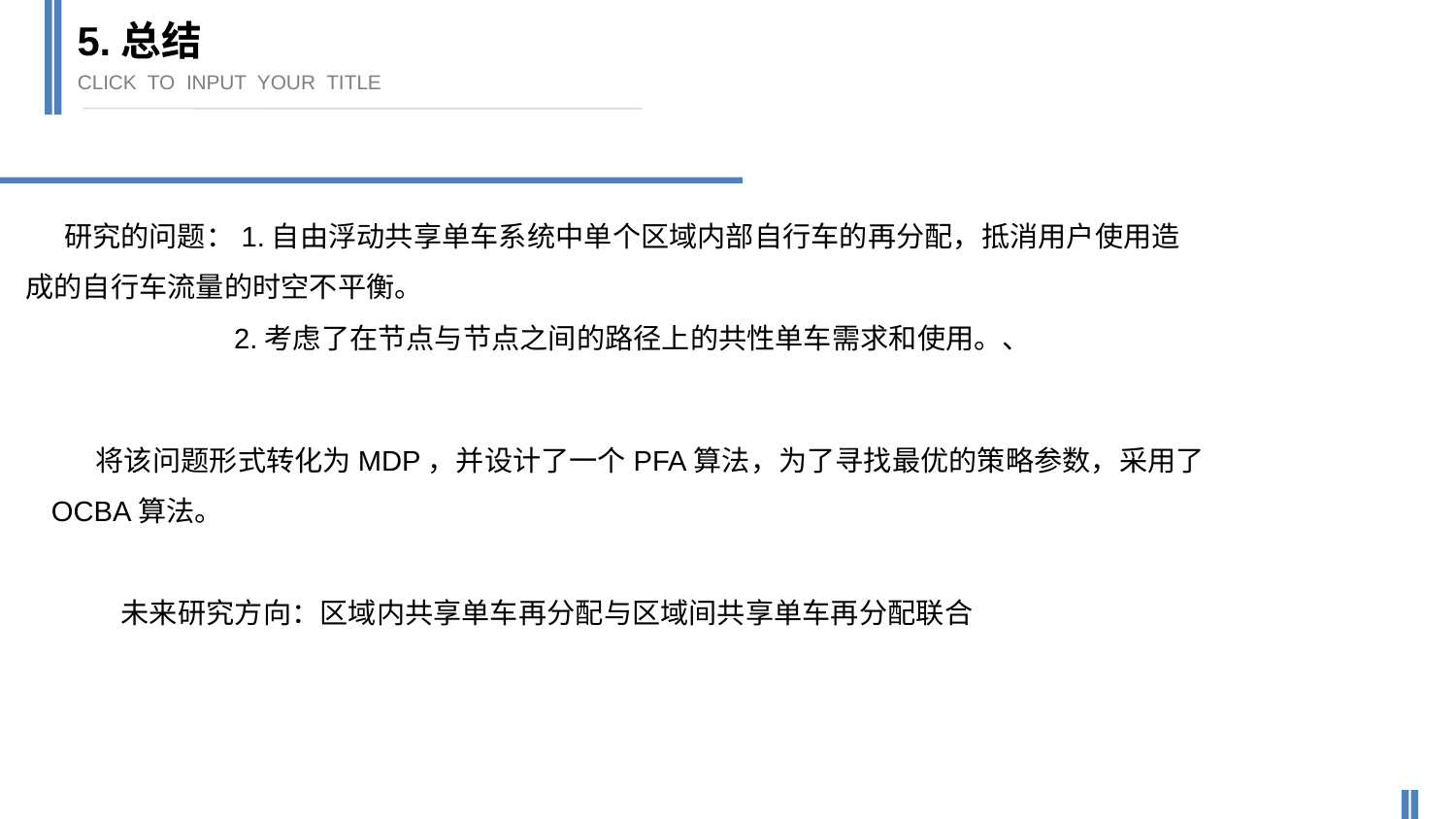

5.总结
CLICK  TO  INPUT  YOUR  TITLE

     研究的问题：1.自由浮动共享单车系统中单个区域内部自行车的再分配，抵消用户使用造成的自行车流量的时空不平衡。
                          2.考虑了在节点与节点之间的路径上的共性单车需求和使用。、

输入标
输入标题
      将该问题形式转化为MDP，并设计了一个PFA算法，为了寻找最优的策略参数，采用了OCBA算法。

          未来研究方向：区域内共享单车再分配与区域间共享单车再分配联合